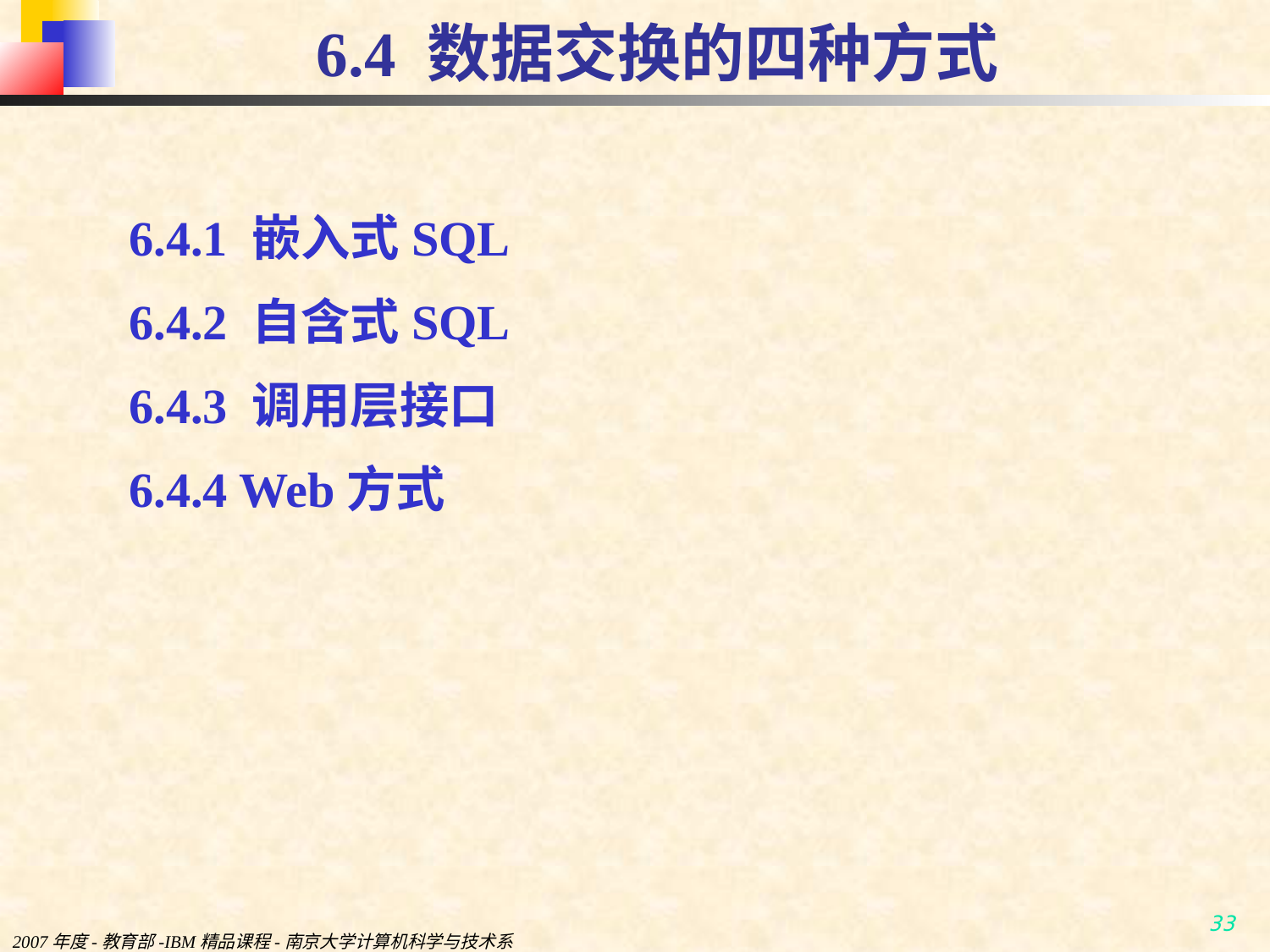

# 6.4 数据交换的四种方式

6.4.1 嵌入式SQL
6.4.2 自含式SQL
6.4.3 调用层接口
6.4.4 Web方式
33
2007年度-教育部-IBM精品课程-南京大学计算机科学与技术系